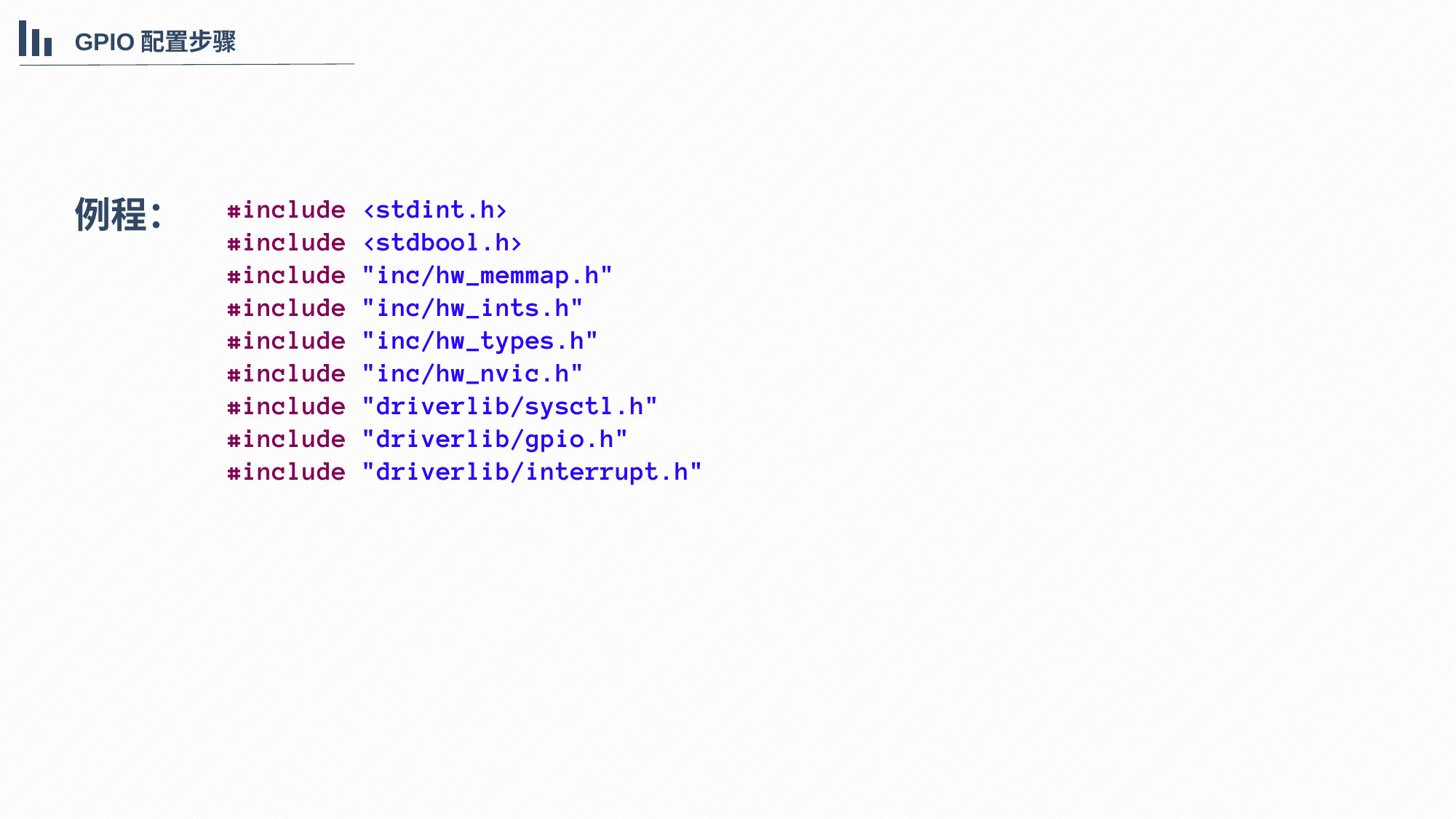

GPIO配置步骤

例程：
#include <stdint.h>
#include <stdbool.h>
#include "inc/hw_memmap.h"
#include "inc/hw_ints.h"
#include "inc/hw_types.h"
#include "inc/hw_nvic.h"
#include "driverlib/sysctl.h"
#include "driverlib/gpio.h"
#include "driverlib/interrupt.h"